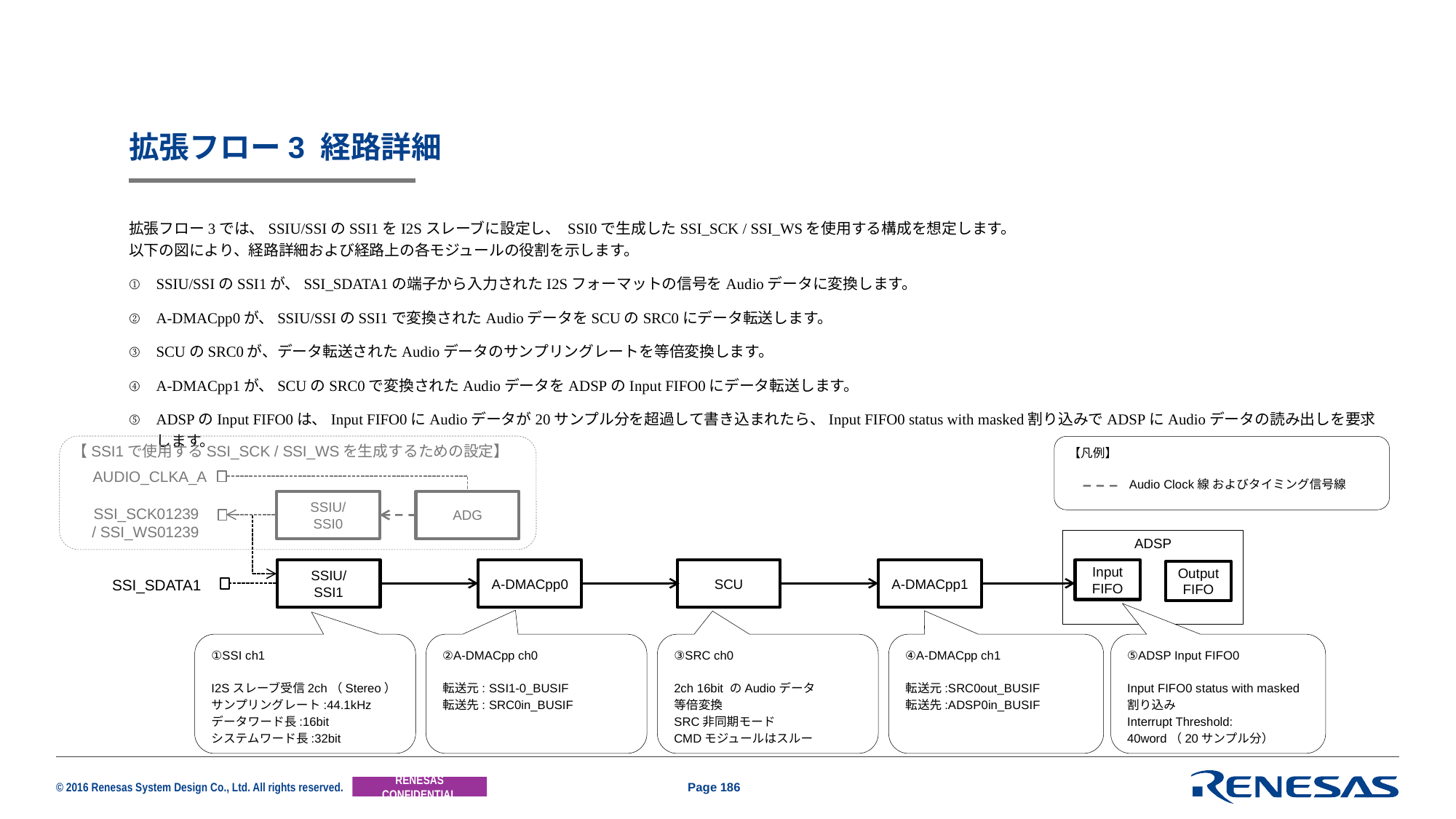

# 拡張フロー3 経路詳細
拡張フロー3では、SSIU/SSIのSSI1をI2Sスレーブに設定し、 SSI0で生成したSSI_SCK / SSI_WSを使用する構成を想定します。
以下の図により、経路詳細および経路上の各モジュールの役割を示します。
SSIU/SSIのSSI1が、SSI_SDATA1の端子から入力されたI2Sフォーマットの信号をAudioデータに変換します。
A-DMACpp0が、SSIU/SSIのSSI1で変換されたAudioデータをSCUのSRC0にデータ転送します。
SCUのSRC0が、データ転送されたAudioデータのサンプリングレートを等倍変換します。
A-DMACpp1が、SCUのSRC0で変換されたAudioデータをADSPのInput FIFO0にデータ転送します。
ADSPのInput FIFO0は、Input FIFO0にAudioデータが20サンプル分を超過して書き込まれたら、Input FIFO0 status with masked割り込みでADSPにAudioデータの読み出しを要求します。

【SSI1で使用するSSI_SCK / SSI_WSを生成するための設定】
【凡例】
AUDIO_CLKA_A

Audio Clock線 およびタイミング信号線
SSIU/
SSI0
ADG
SSI_SCK01239
/ SSI_WS01239

ADSP
SSIU/
SSI1
A-DMACpp0
SCU
A-DMACpp1
Input FIFO
Output FIFO
SSI_SDATA1

⑤ADSP Input FIFO0

Input FIFO0 status with masked割り込み
Interrupt Threshold:
40word（20サンプル分）
①SSI ch1

I2Sスレーブ受信2ch（Stereo）
サンプリングレート:44.1kHz
データワード長:16bit
システムワード長:32bit
②A-DMACpp ch0

転送元: SSI1-0_BUSIF
転送先: SRC0in_BUSIF
③SRC ch0

2ch 16bit のAudioデータ
等倍変換
SRC非同期モード
CMDモジュールはスルー
④A-DMACpp ch1

転送元:SRC0out_BUSIF
転送先:ADSP0in_BUSIF
Page 186